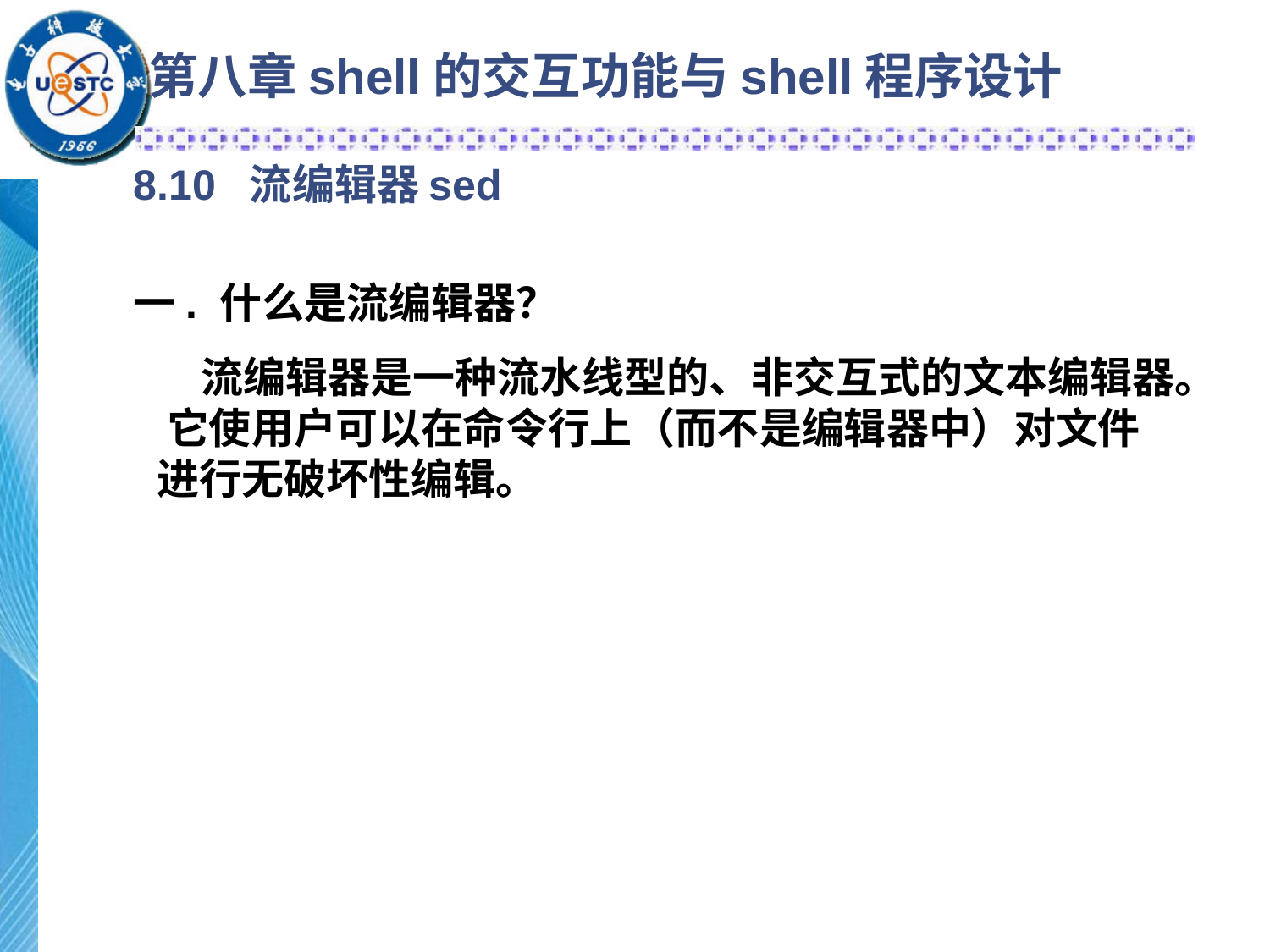

第八章shell的交互功能与shell程序设计
# 8.10  流编辑器sed
一. 什么是流编辑器？
      流编辑器是一种流水线型的、非交互式的文本编辑器。 它使用户可以在命令行上（而不是编辑器中）对文件进行无破坏性编辑。